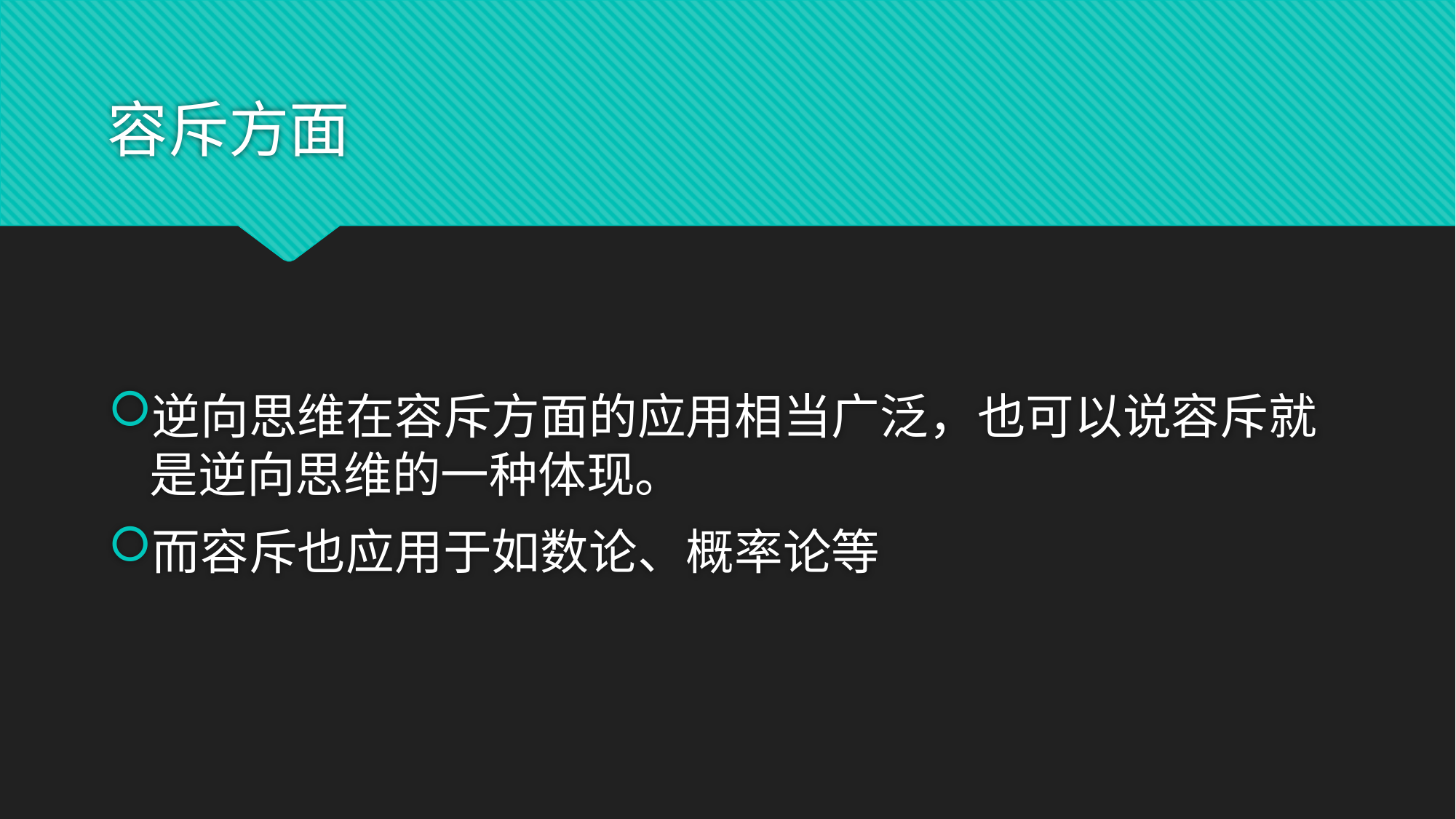

# 容斥方面
逆向思维在容斥方面的应用相当广泛，也可以说容斥就是逆向思维的一种体现。
而容斥也应用于如数论、概率论等